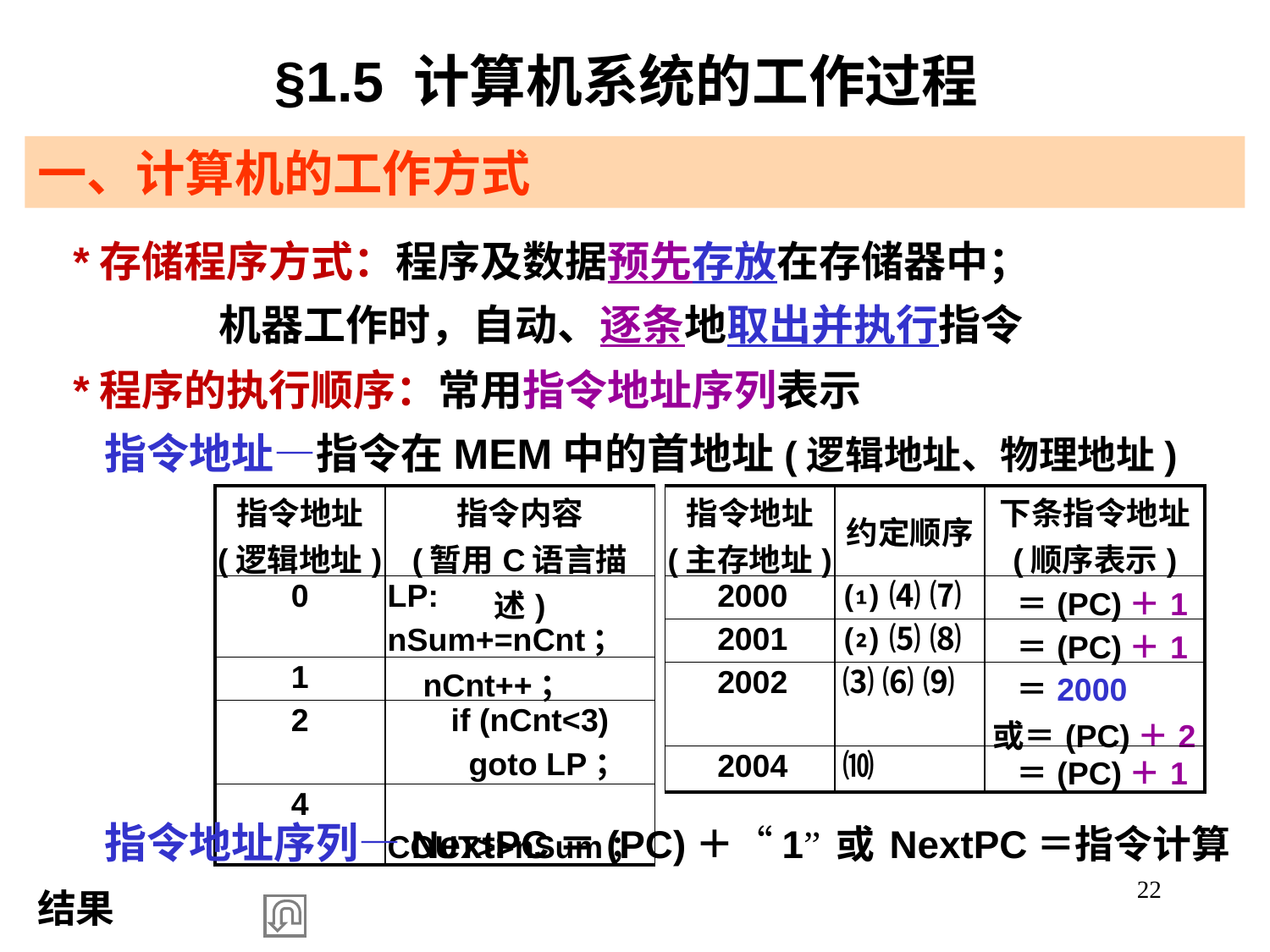

§1.5 计算机系统的工作过程
一、计算机的工作方式
   *存储程序方式：程序及数据预先存放在存储器中；
                  机器工作时，自动、逐条地取出并执行指令
   *程序的执行顺序：常用指令地址序列表示
      指令地址—指令在MEM中的首地址(逻辑地址、物理地址)
| 指令地址 (主存地址) | 约定顺序 | 下条指令地址 (顺序表示) |
| --- | --- | --- |
| 2000 | ⑴ ⑷ ⑺ | ＝(PC)＋1 |
| 2001 | ⑵ ⑸ ⑻ | ＝(PC)＋1 |
| 2002 | ⑶ ⑹ ⑼ | ＝2000 或＝(PC)＋2 |
| 2004 | ⑽ | ＝(PC)＋1 |
| 指令地址 (逻辑地址) | 指令内容 (暂用C语言描述) |
| --- | --- |
| 0 | LP: nSum+=nCnt； |
| 1 | nCnt++； |
| 2 | if (nCnt<3) goto LP； |
| 4 | COUT>>nSum； |
      指令地址序列—NextPC＝(PC)＋“1” 或 NextPC＝指令计算结果
22